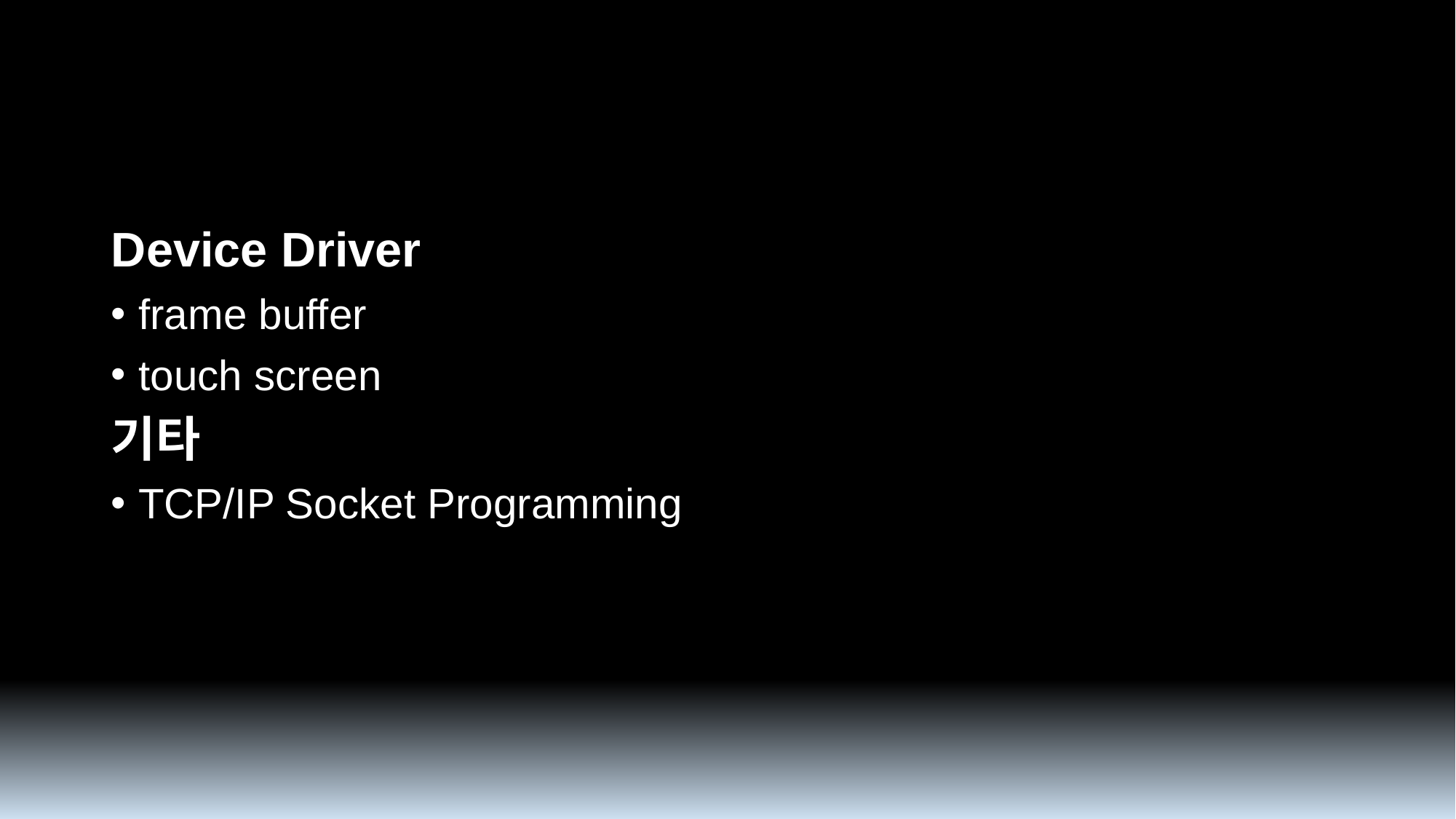

#
Device Driver
frame buffer
touch screen
기타
TCP/IP Socket Programming